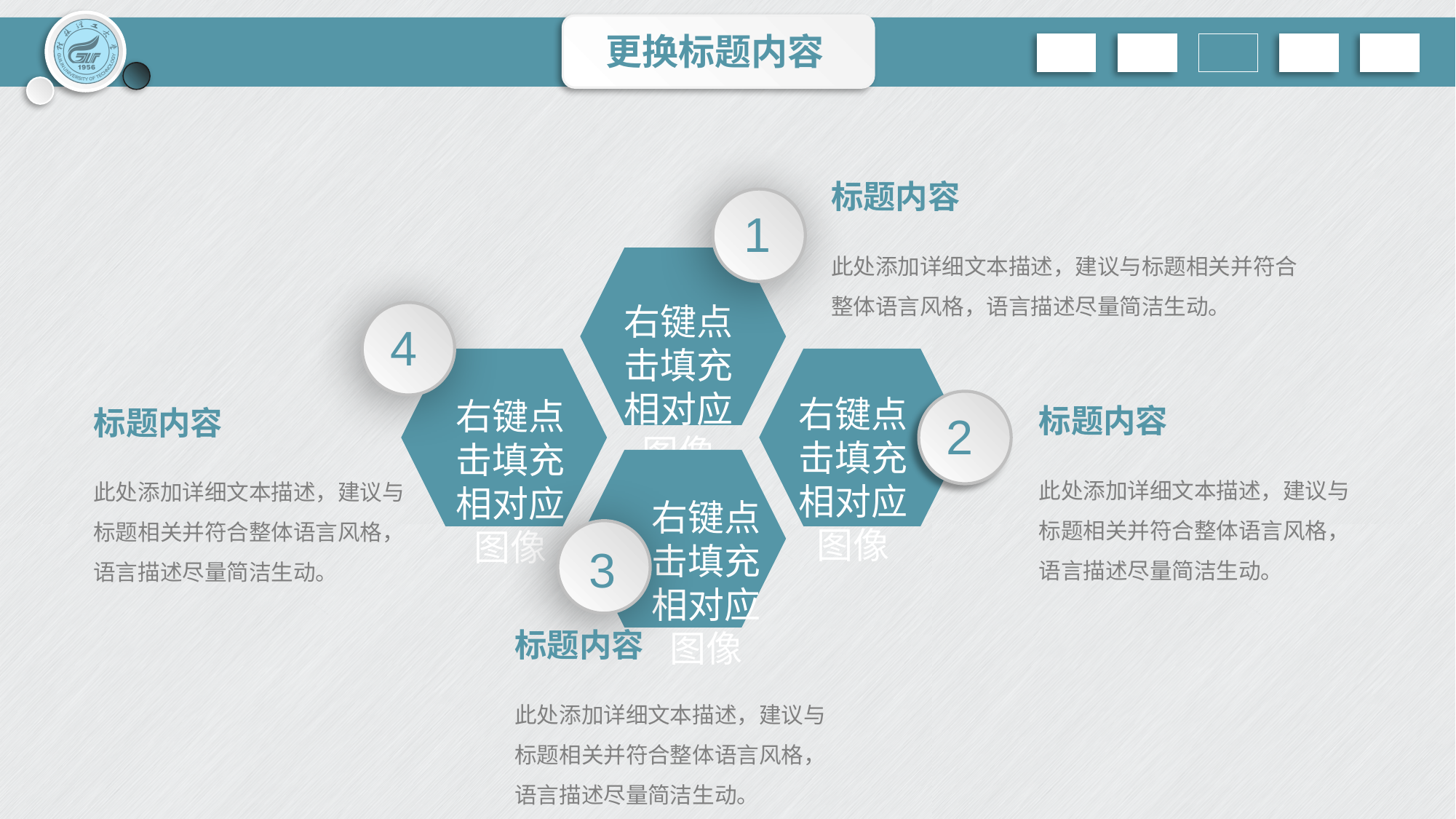

更换标题内容

标题内容
此处添加详细文本描述，建议与标题相关并符合整体语言风格，语言描述尽量简洁生动。

1

右键点击填充相对应图像

4

右键点击填充相对应图像

右键点击填充相对应图像

2
标题内容
此处添加详细文本描述，建议与标题相关并符合整体语言风格，语言描述尽量简洁生动。
标题内容
此处添加详细文本描述，建议与标题相关并符合整体语言风格，语言描述尽量简洁生动。

右键点击填充相对应图像

3
标题内容
此处添加详细文本描述，建议与标题相关并符合整体语言风格，语言描述尽量简洁生动。